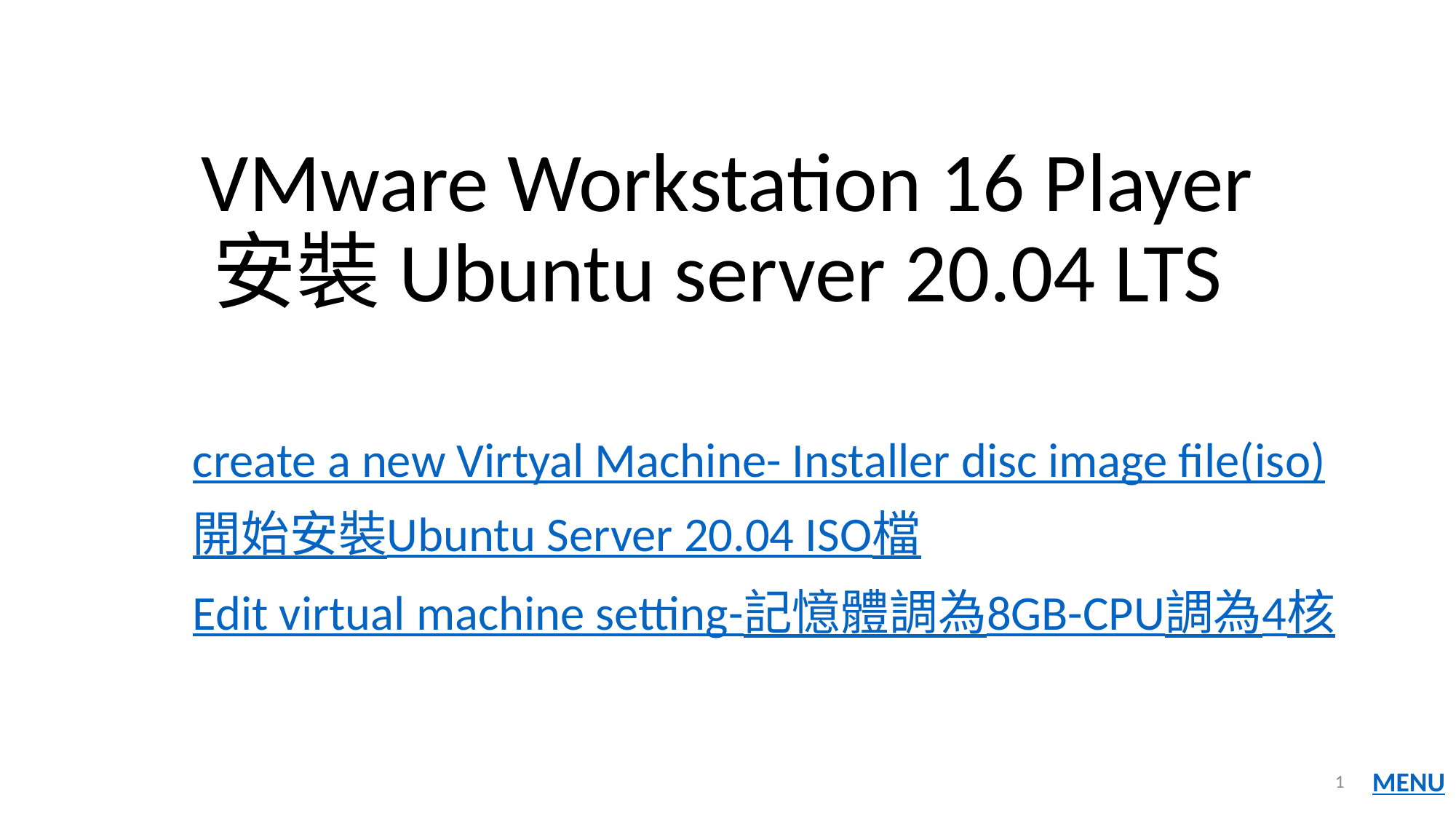

# VMware Workstation 16 Player 安裝Ubuntu server 20.04 LTS
create a new Virtyal Machine- Installer disc image file(iso)
開始安裝Ubuntu Server 20.04 ISO檔
Edit virtual machine setting-記憶體調為8GB-CPU調為4核

1